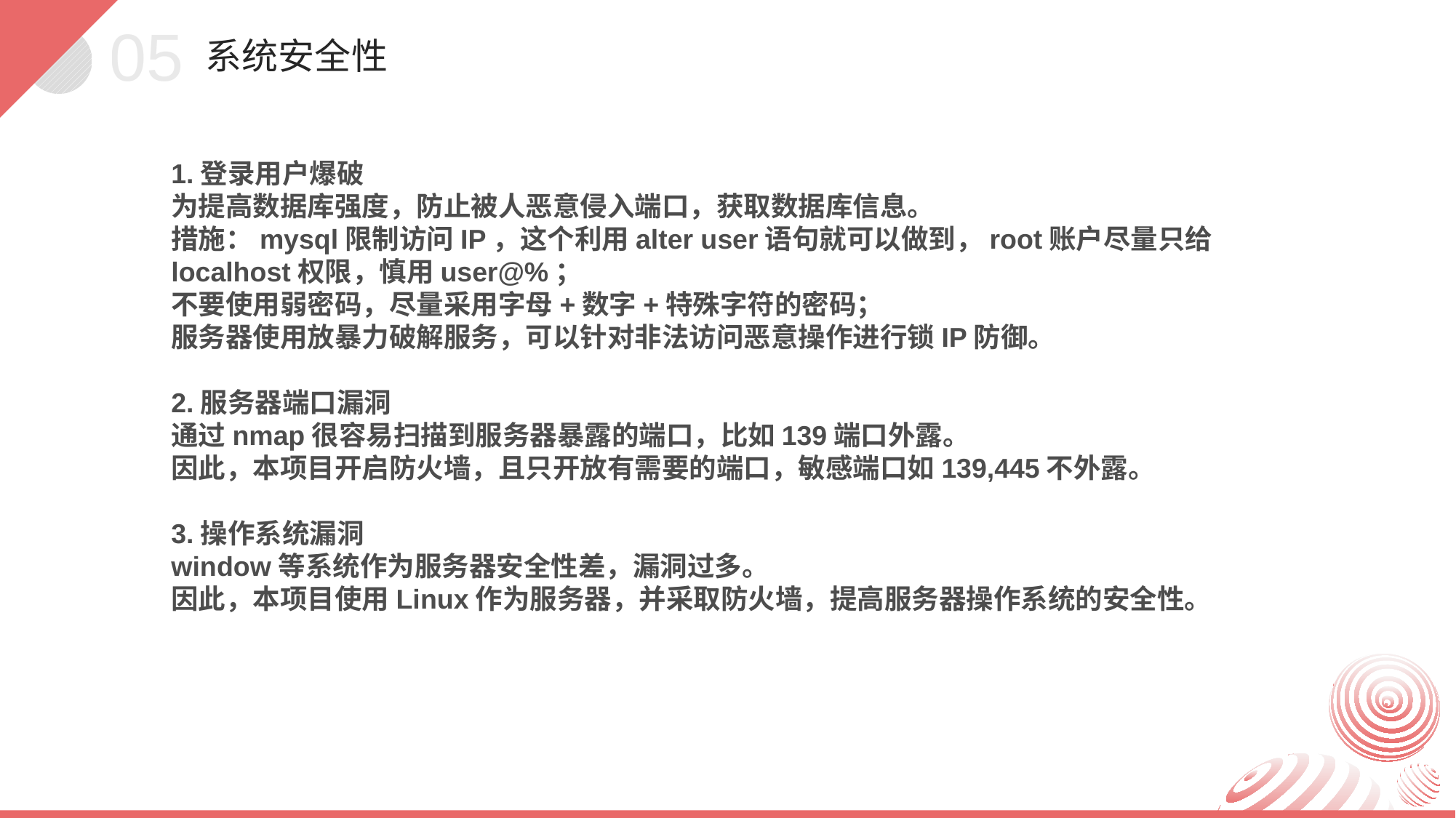

05
系统安全性
1.登录用户爆破
为提高数据库强度，防止被人恶意侵入端口，获取数据库信息。
措施：mysql限制访问IP，这个利用alter user语句就可以做到，root账户尽量只给localhost权限，慎用user@%；
不要使用弱密码，尽量采用字母+数字+特殊字符的密码；
服务器使用放暴力破解服务，可以针对非法访问恶意操作进行锁IP防御。

2.服务器端口漏洞
通过nmap很容易扫描到服务器暴露的端口，比如139端口外露。
因此，本项目开启防火墙，且只开放有需要的端口，敏感端口如139,445不外露。

3.操作系统漏洞
window等系统作为服务器安全性差，漏洞过多。
因此，本项目使用Linux作为服务器，并采取防火墙，提高服务器操作系统的安全性。